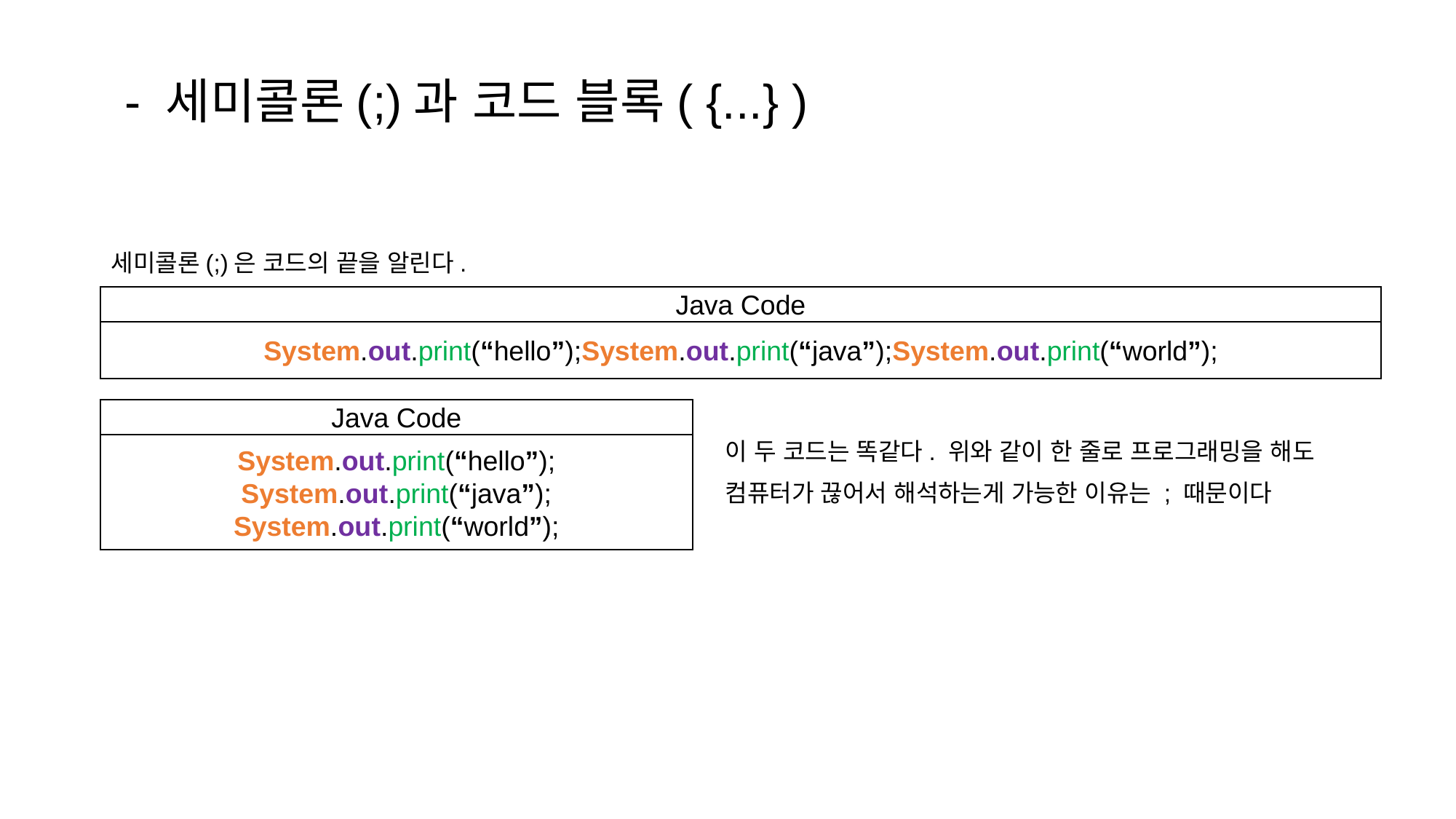

# - 세미콜론(;)과 코드 블록( {...} )
세미콜론(;)은 코드의 끝을 알린다.
Java Code
System.out.print(“hello”);System.out.print(“java”);System.out.print(“world”);
Java Code
이 두 코드는 똑같다. 위와 같이 한 줄로 프로그래밍을 해도
컴퓨터가 끊어서 해석하는게 가능한 이유는 ; 때문이다
System.out.print(“hello”);
System.out.print(“java”);
System.out.print(“world”);